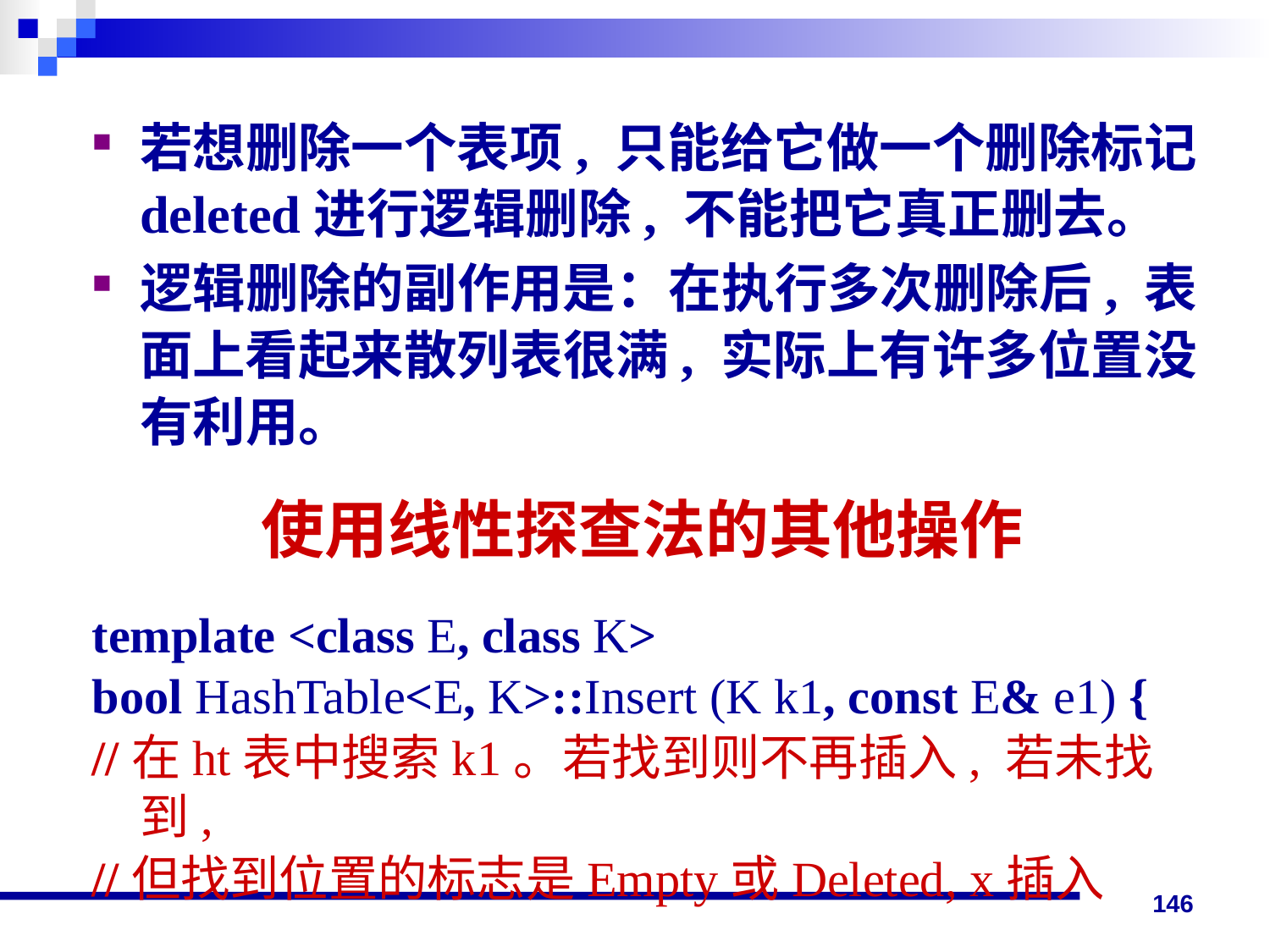

若想删除一个表项, 只能给它做一个删除标记deleted进行逻辑删除, 不能把它真正删去。
逻辑删除的副作用是：在执行多次删除后, 表面上看起来散列表很满, 实际上有许多位置没有利用。

template <class E, class K>
bool HashTable<E, K>::Insert (K k1, const E& e1) {
//在ht表中搜索k1。若找到则不再插入, 若未找到,
//但找到位置的标志是Empty或Deleted, x插入
# 使用线性探查法的其他操作
146